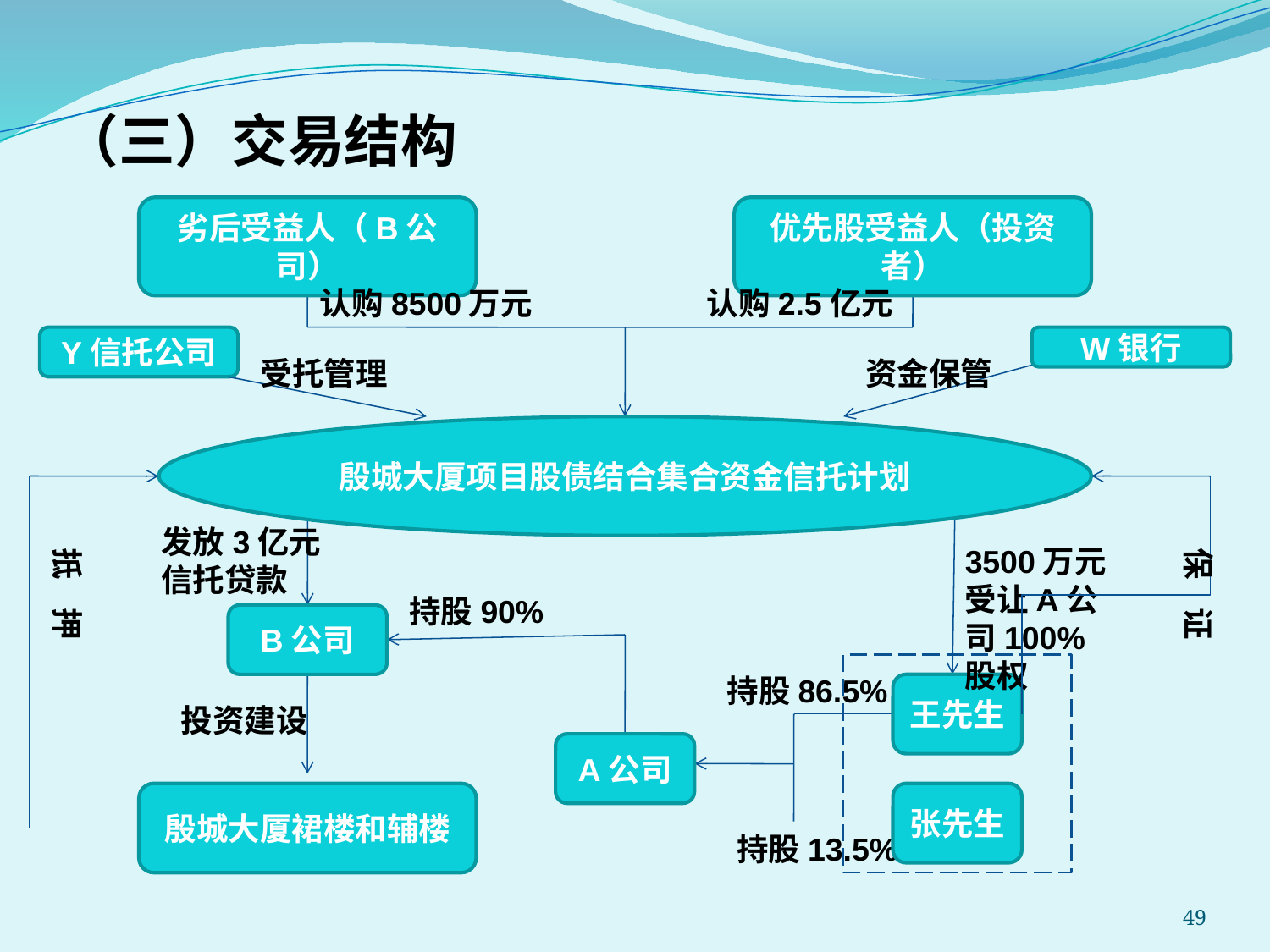

（三）交易结构
劣后受益人（B公司）
优先股受益人（投资者）
认购8500万元
认购2.5亿元
Y信托公司
W银行
受托管理
资金保管
殷城大厦项目股债结合集合资金信托计划
抵    押
保    证
3500万元受让A公司100%股权
持股90%
B公司

王先生
投资建设
A公司
殷城大厦裙楼和辅楼
张先生
持股86.5%
持股13.5%
发放3亿元信托贷款
49